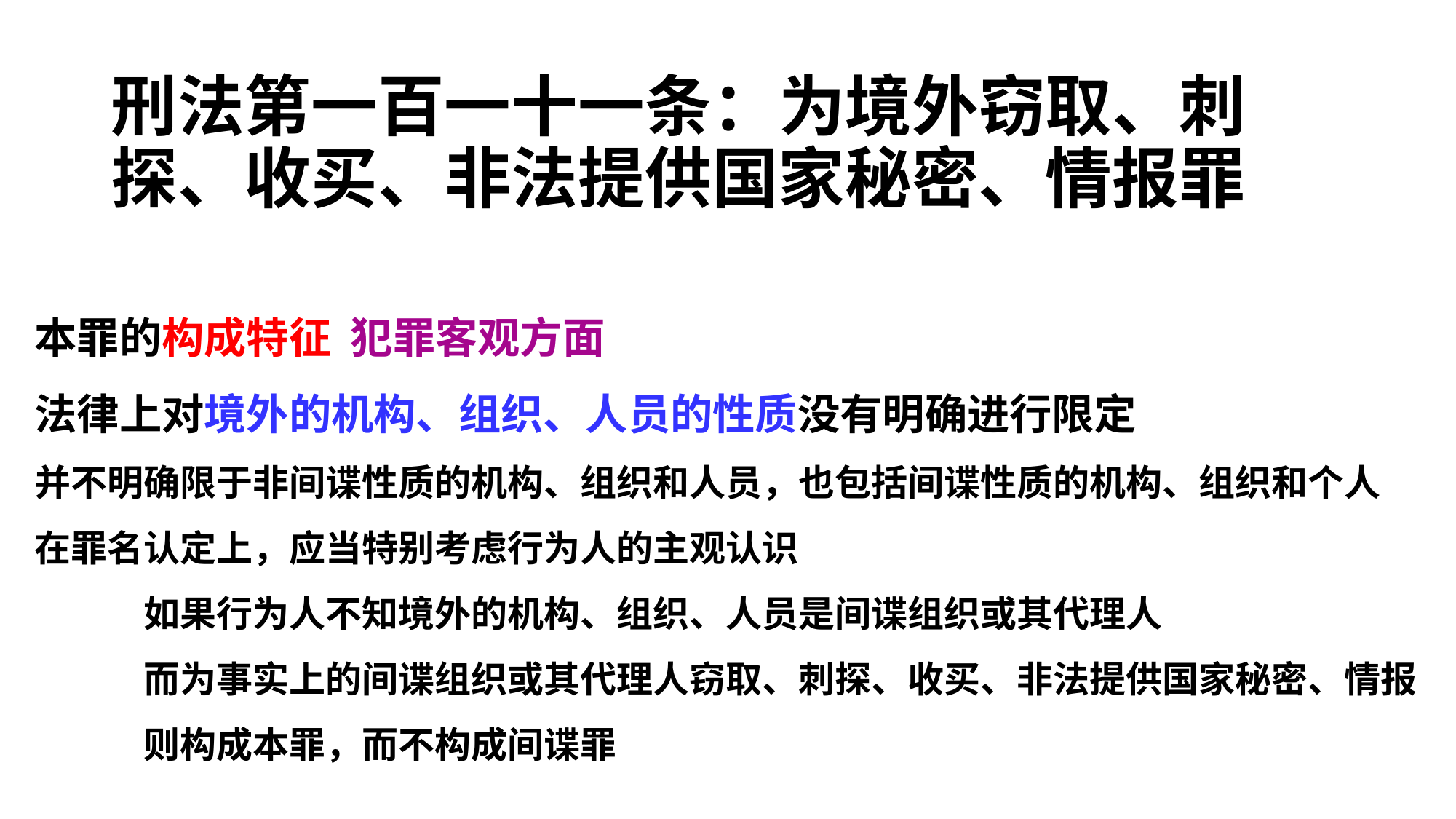

# 刑法第一百一十一条：为境外窃取、刺 探、收买、非法提供国家秘密、情报罪
本罪的构成特征  犯罪客观方面
法律上对境外的机构、组织、人员的性质没有明确进行限定
并不明确限于非间谍性质的机构、组织和人员，也包括间谍性质的机构、组织和个人
在罪名认定上，应当特别考虑行为人的主观认识
	如果行为人不知境外的机构、组织、人员是间谍组织或其代理人
	而为事实上的间谍组织或其代理人窃取、刺探、收买、非法提供国家秘密、情报
	则构成本罪，而不构成间谍罪